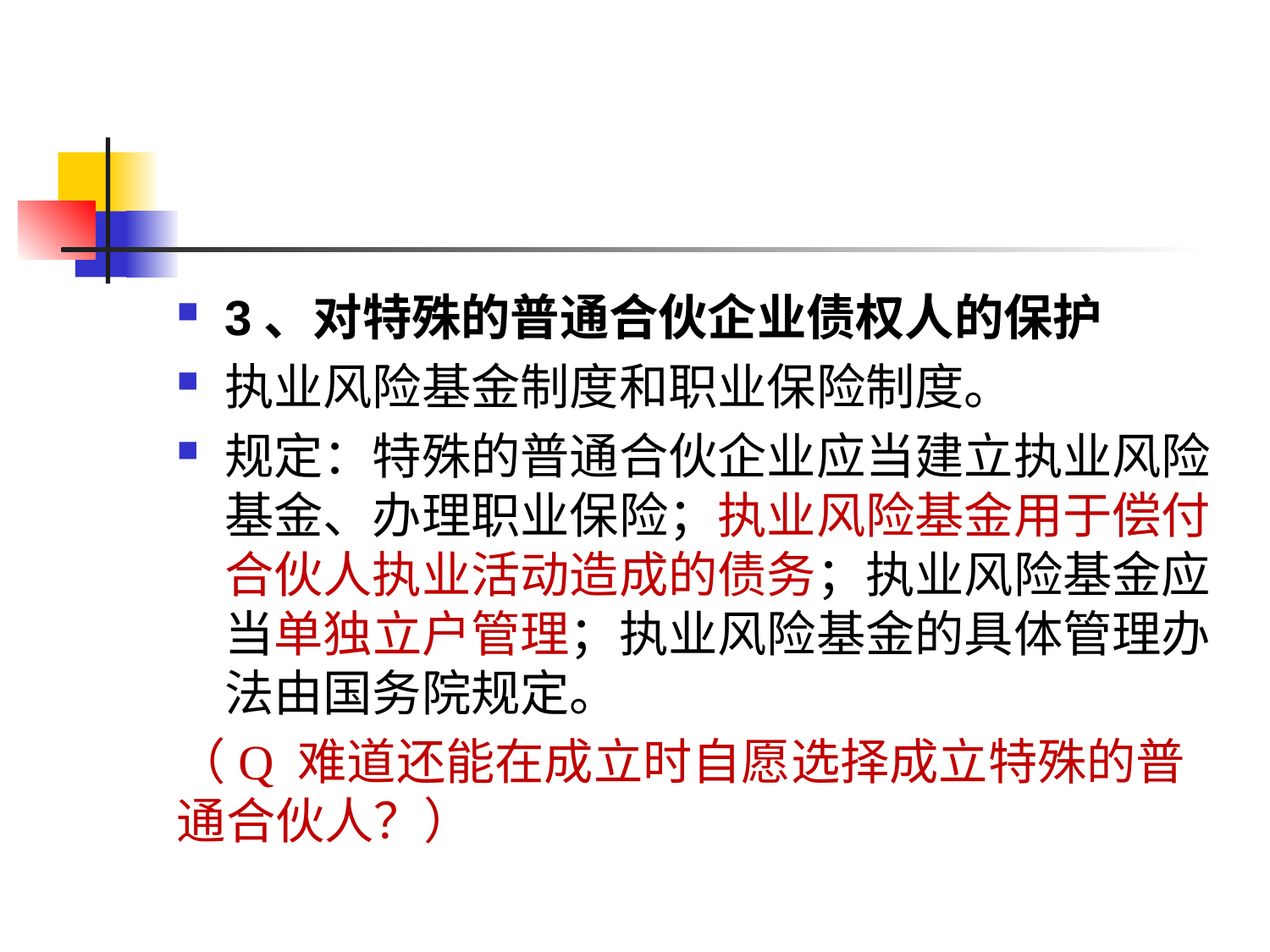

#
3、对特殊的普通合伙企业债权人的保护
执业风险基金制度和职业保险制度。
规定：特殊的普通合伙企业应当建立执业风险基金、办理职业保险；执业风险基金用于偿付合伙人执业活动造成的债务；执业风险基金应当单独立户管理；执业风险基金的具体管理办法由国务院规定。
（Q 难道还能在成立时自愿选择成立特殊的普通合伙人？）